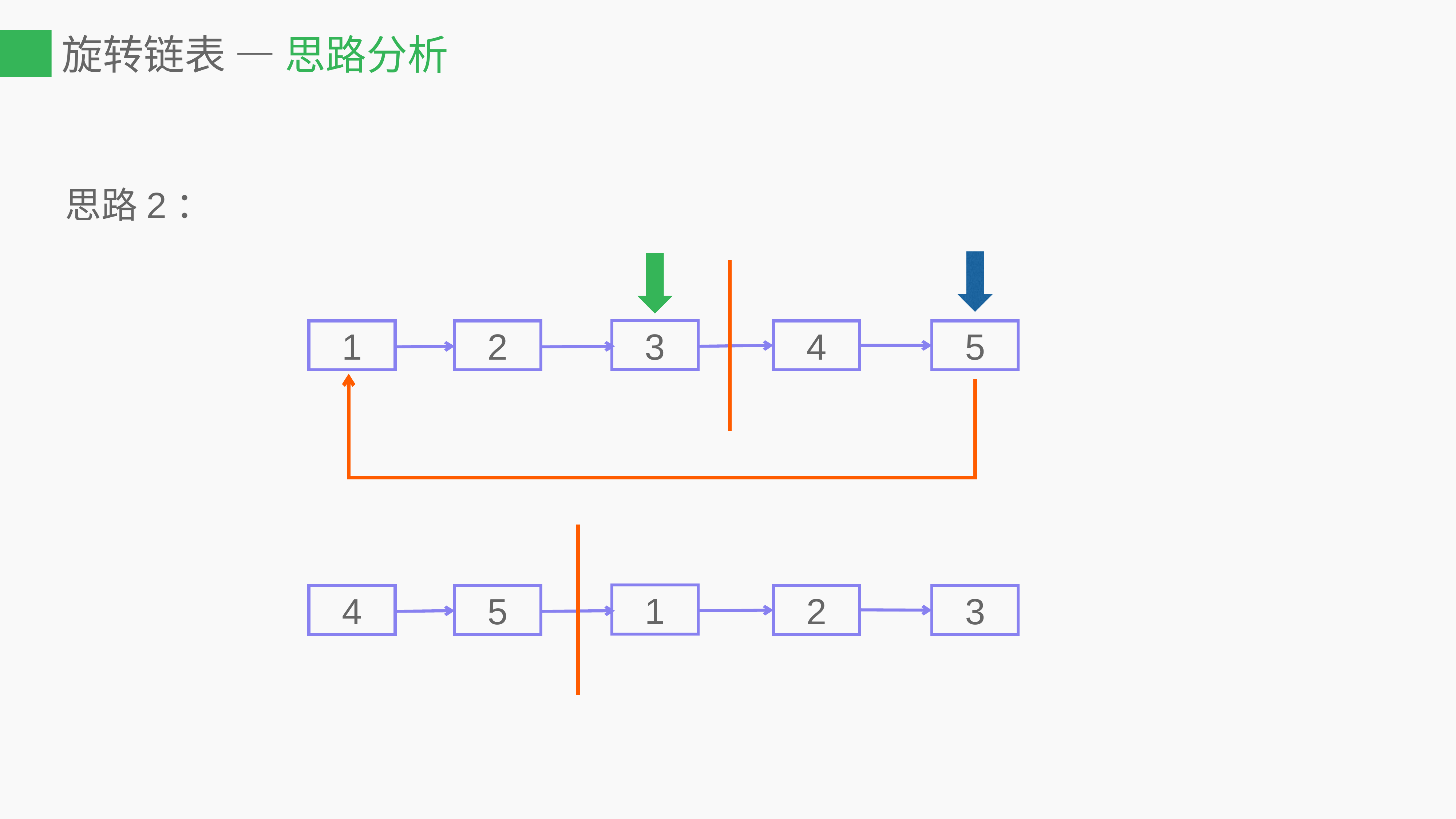

# 旋转链表 — 思路分析
思路2：

3
4
5
2
1
1
2
3
5
4